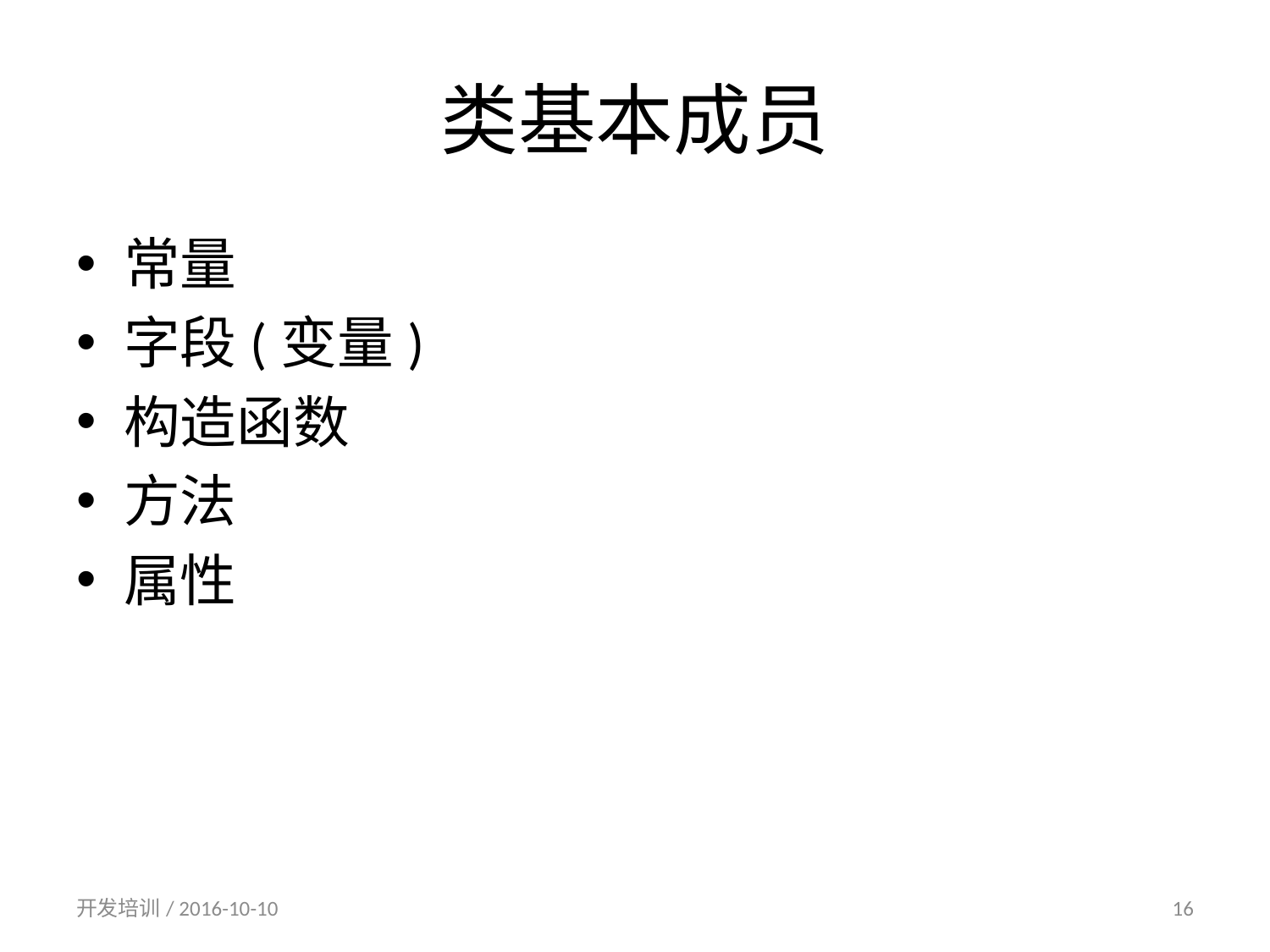

# 类基本成员
常量
字段(变量)
构造函数
方法
属性
开发培训/ 2016-10-10
16